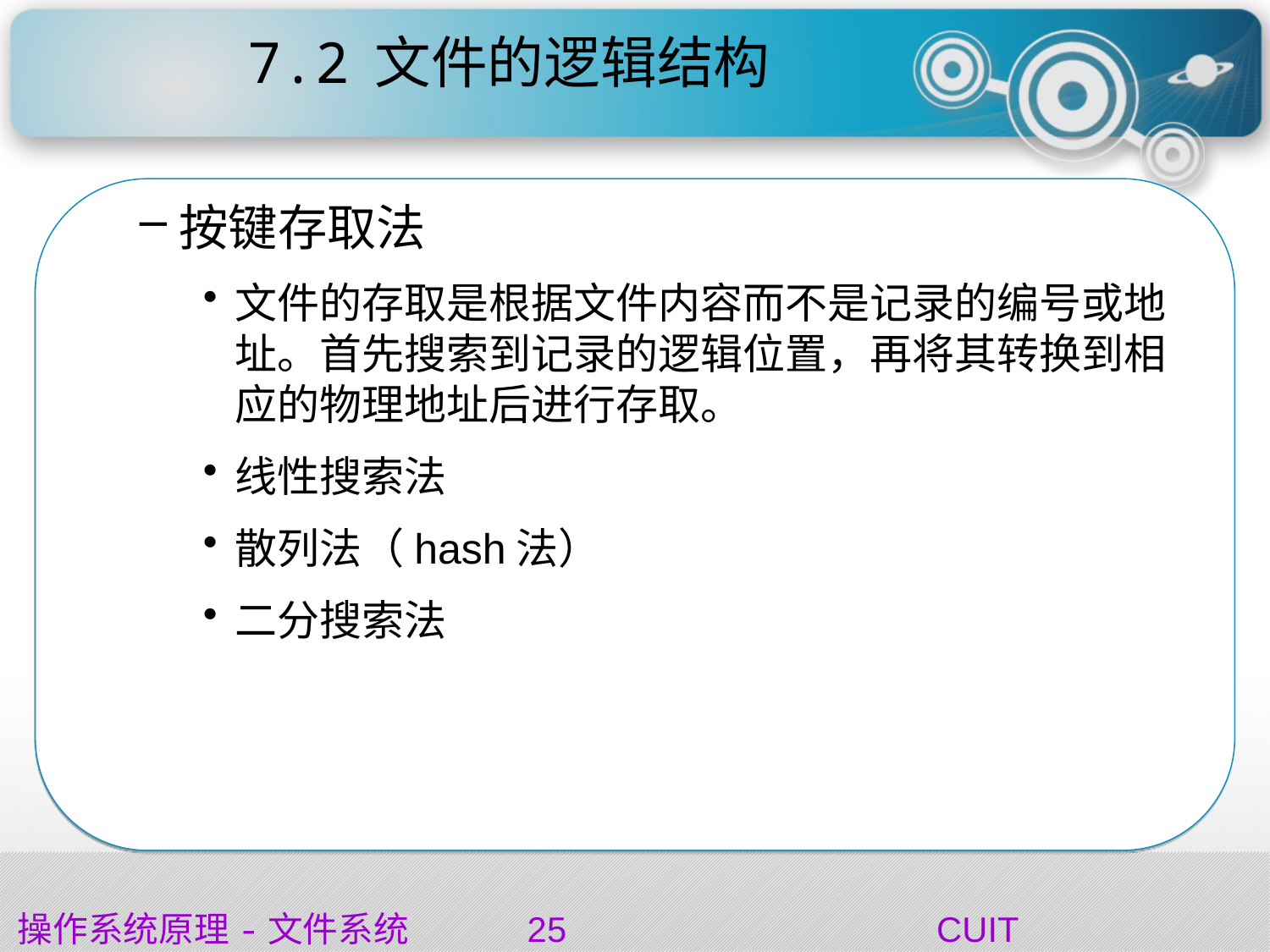

# 7.2	文件的逻辑结构
按键存取法
文件的存取是根据文件内容而不是记录的编号或地址。首先搜索到记录的逻辑位置，再将其转换到相应的物理地址后进行存取。
线性搜索法
散列法（hash法）
二分搜索法